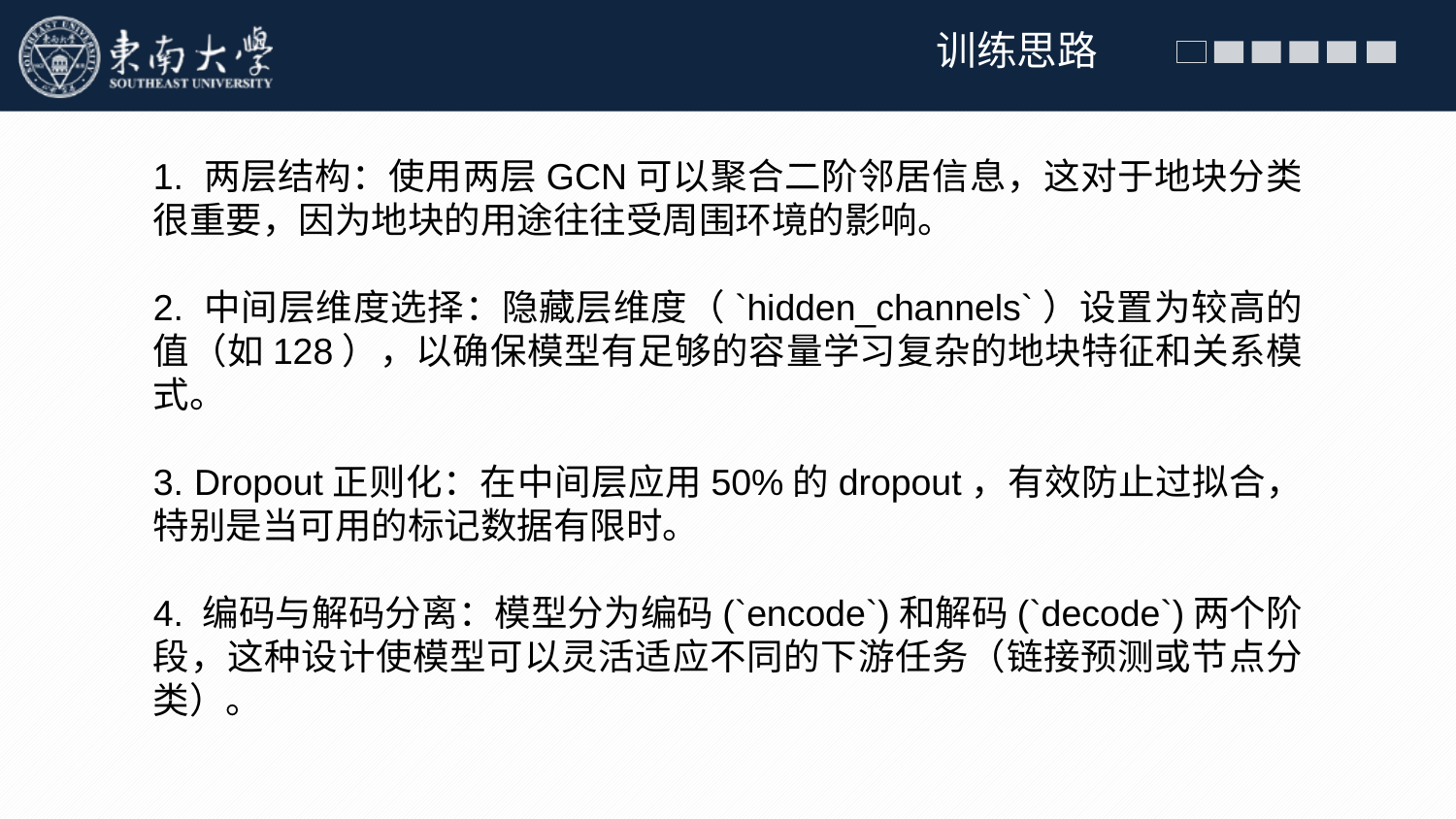

训练思路
1. 两层结构：使用两层GCN可以聚合二阶邻居信息，这对于地块分类很重要，因为地块的用途往往受周围环境的影响。

2. 中间层维度选择：隐藏层维度（`hidden_channels`）设置为较高的值（如128），以确保模型有足够的容量学习复杂的地块特征和关系模式。

3. Dropout正则化：在中间层应用50%的dropout，有效防止过拟合，特别是当可用的标记数据有限时。

4. 编码与解码分离：模型分为编码(`encode`)和解码(`decode`)两个阶段，这种设计使模型可以灵活适应不同的下游任务（链接预测或节点分类）。